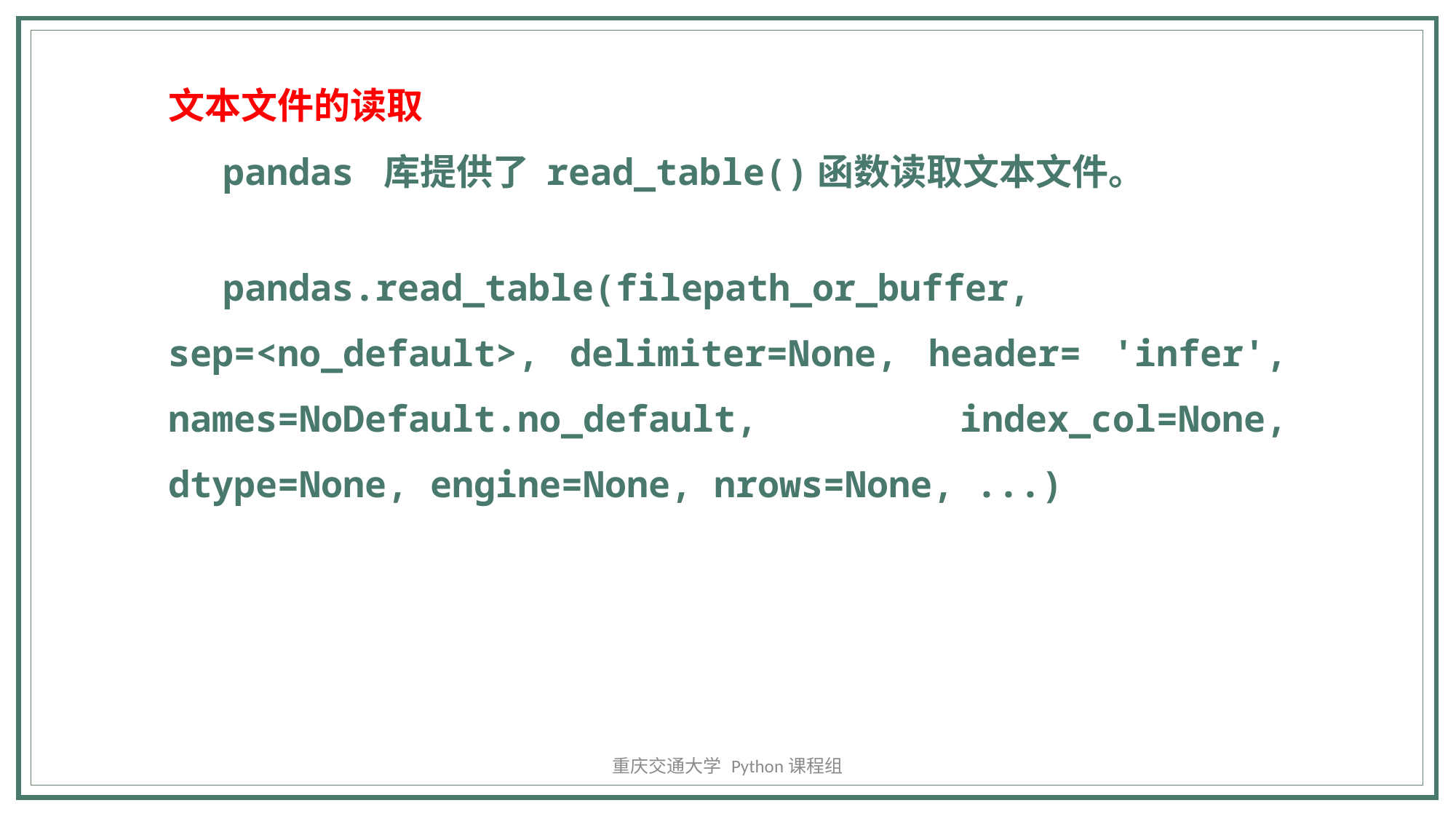

文本文件的读取
pandas 库提供了 read_table()函数读取文本文件。
pandas.read_table(filepath_or_buffer, sep=<no_default>, delimiter=None, header= 'infer', names=NoDefault.no_default, index_col=None, dtype=None, engine=None, nrows=None, ...)
重庆交通大学 Python课程组